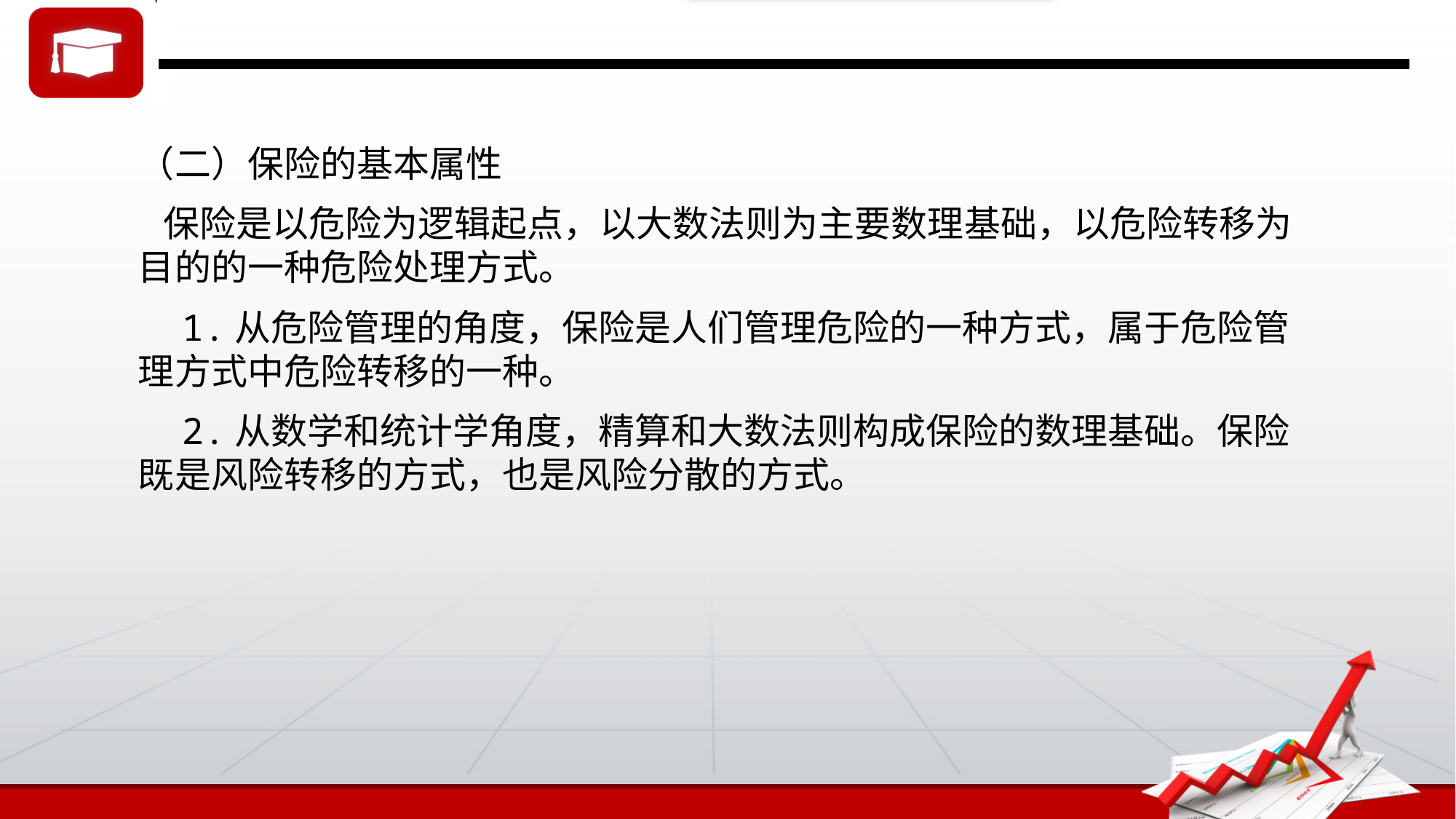

（二）保险的基本属性
  保险是以危险为逻辑起点，以大数法则为主要数理基础，以危险转移为目的的一种危险处理方式。
  1.从危险管理的角度，保险是人们管理危险的一种方式，属于危险管理方式中危险转移的一种。
  2.从数学和统计学角度，精算和大数法则构成保险的数理基础。保险既是风险转移的方式，也是风险分散的方式。